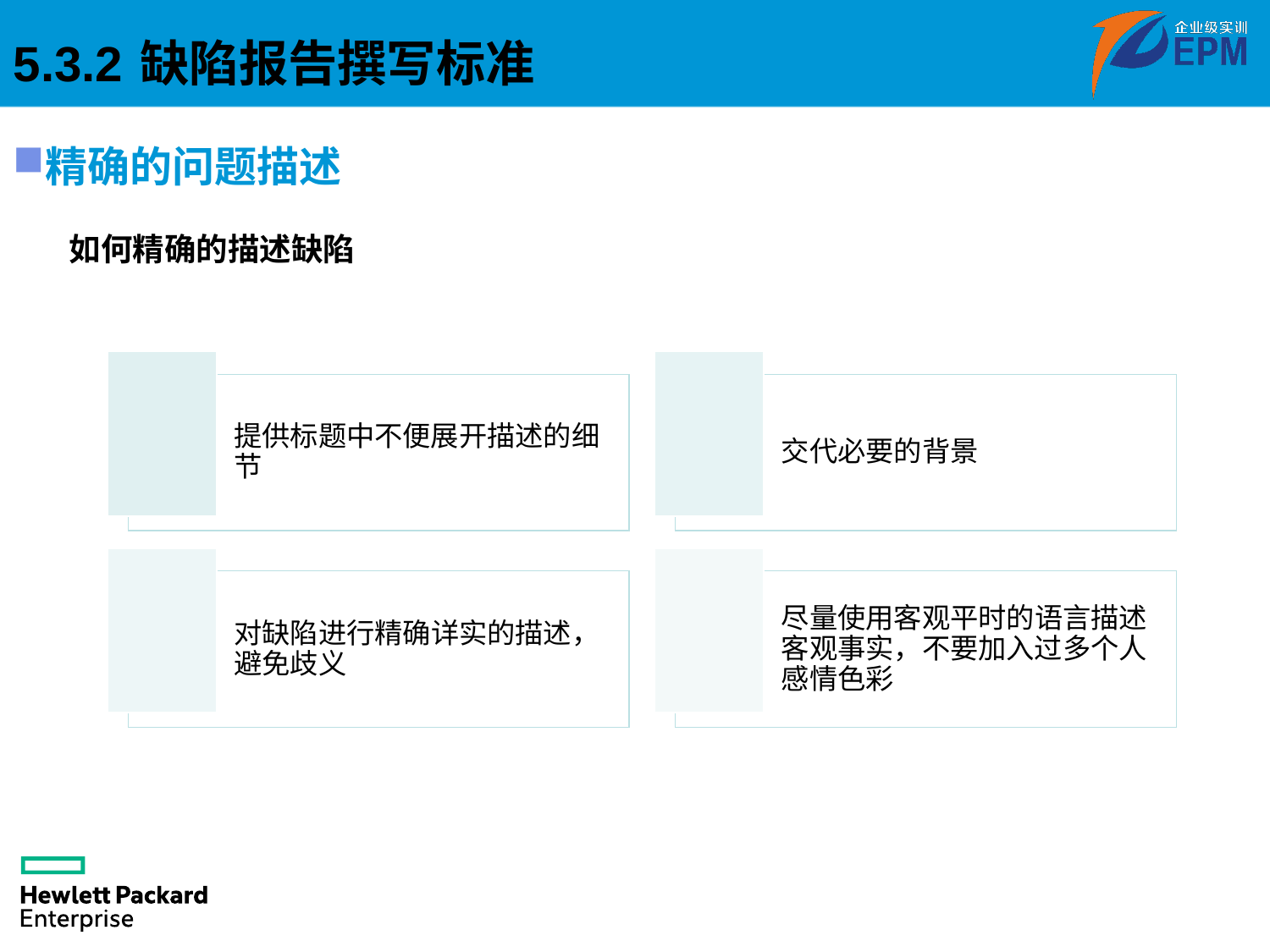

# 5.3.2	缺陷报告撰写标准
精确的问题描述
如何精确的描述缺陷

提供标题中不便展开描述的细节
交代必要的背景
对缺陷进行精确详实的描述，避免歧义
尽量使用客观平时的语言描述客观事实，不要加入过多个人感情色彩